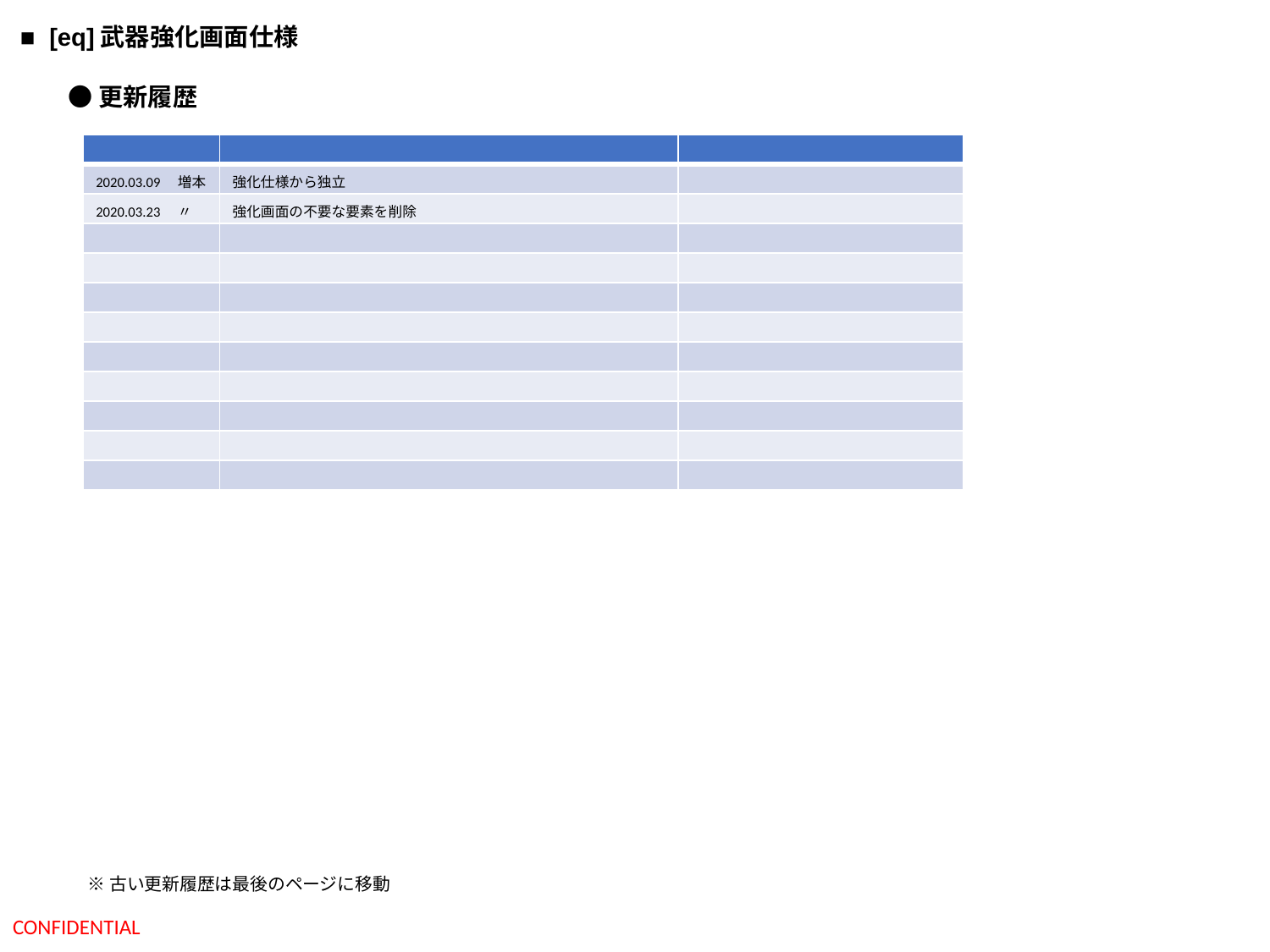

■  [eq]武器強化画面仕様
●更新履歴
|  |  |  |
| --- | --- | --- |
| 2020.03.09　増本 | 強化仕様から独立 |  |
| 2020.03.23　〃 | 強化画面の不要な要素を削除 |  |
|  |  |  |
|  |  |  |
|  |  |  |
|  |  |  |
|  |  |  |
|  |  |  |
|  |  |  |
|  |  |  |
|  |  |  |
※古い更新履歴は最後のページに移動

CONFIDENTIAL